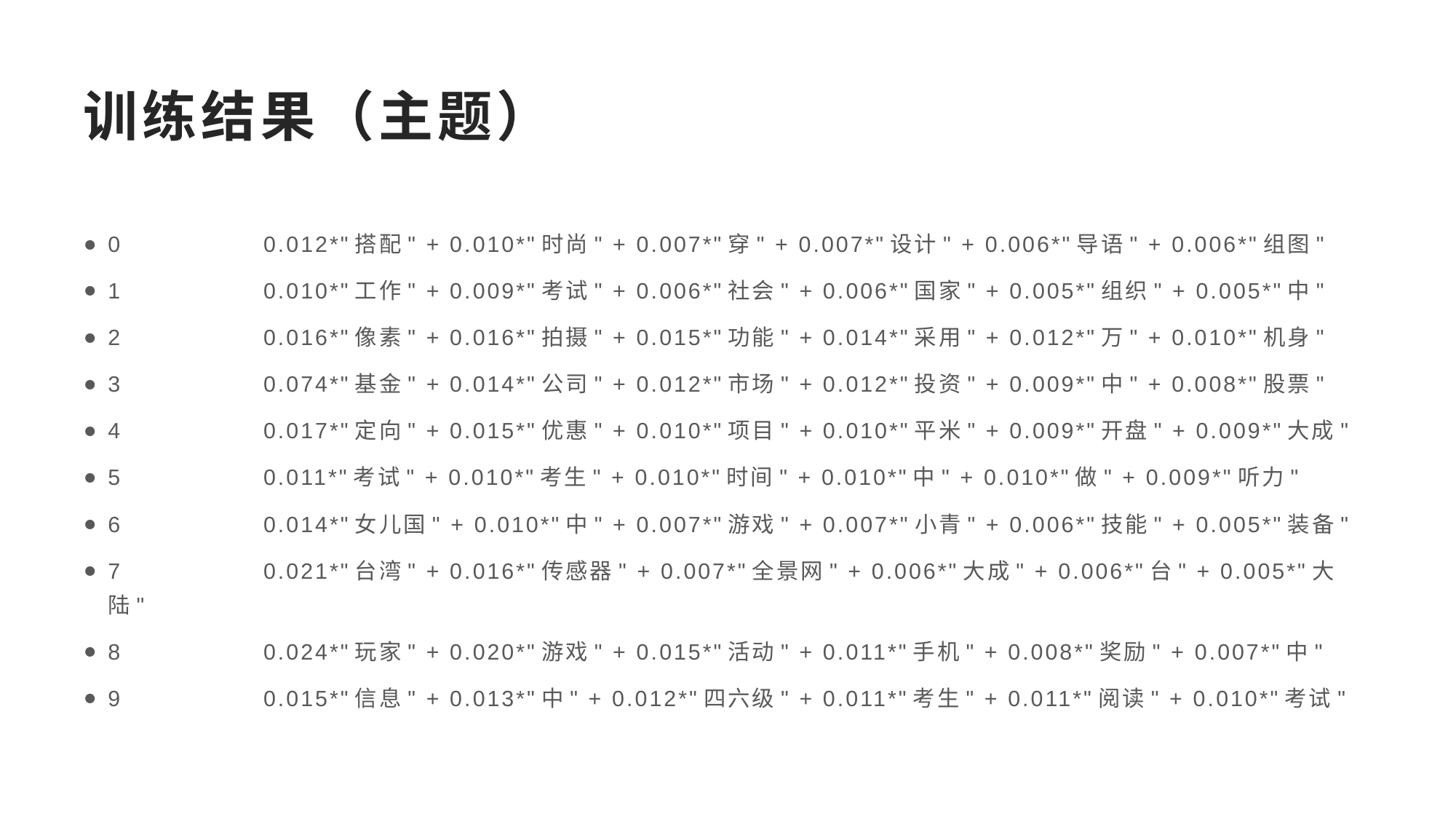

# 训练结果（主题）

0	0.012*"搭配" + 0.010*"时尚" + 0.007*"穿" + 0.007*"设计" + 0.006*"导语" + 0.006*"组图"
1	0.010*"工作" + 0.009*"考试" + 0.006*"社会" + 0.006*"国家" + 0.005*"组织" + 0.005*"中"
2	0.016*"像素" + 0.016*"拍摄" + 0.015*"功能" + 0.014*"采用" + 0.012*"万" + 0.010*"机身"
3	0.074*"基金" + 0.014*"公司" + 0.012*"市场" + 0.012*"投资" + 0.009*"中" + 0.008*"股票"
4	0.017*"定向" + 0.015*"优惠" + 0.010*"项目" + 0.010*"平米" + 0.009*"开盘" + 0.009*"大成"
5	0.011*"考试" + 0.010*"考生" + 0.010*"时间" + 0.010*"中" + 0.010*"做" + 0.009*"听力"
6	0.014*"女儿国" + 0.010*"中" + 0.007*"游戏" + 0.007*"小青" + 0.006*"技能" + 0.005*"装备"
7	0.021*"台湾" + 0.016*"传感器" + 0.007*"全景网" + 0.006*"大成" + 0.006*"台" + 0.005*"大陆"
8	0.024*"玩家" + 0.020*"游戏" + 0.015*"活动" + 0.011*"手机" + 0.008*"奖励" + 0.007*"中"
9	0.015*"信息" + 0.013*"中" + 0.012*"四六级" + 0.011*"考生" + 0.011*"阅读" + 0.010*"考试"